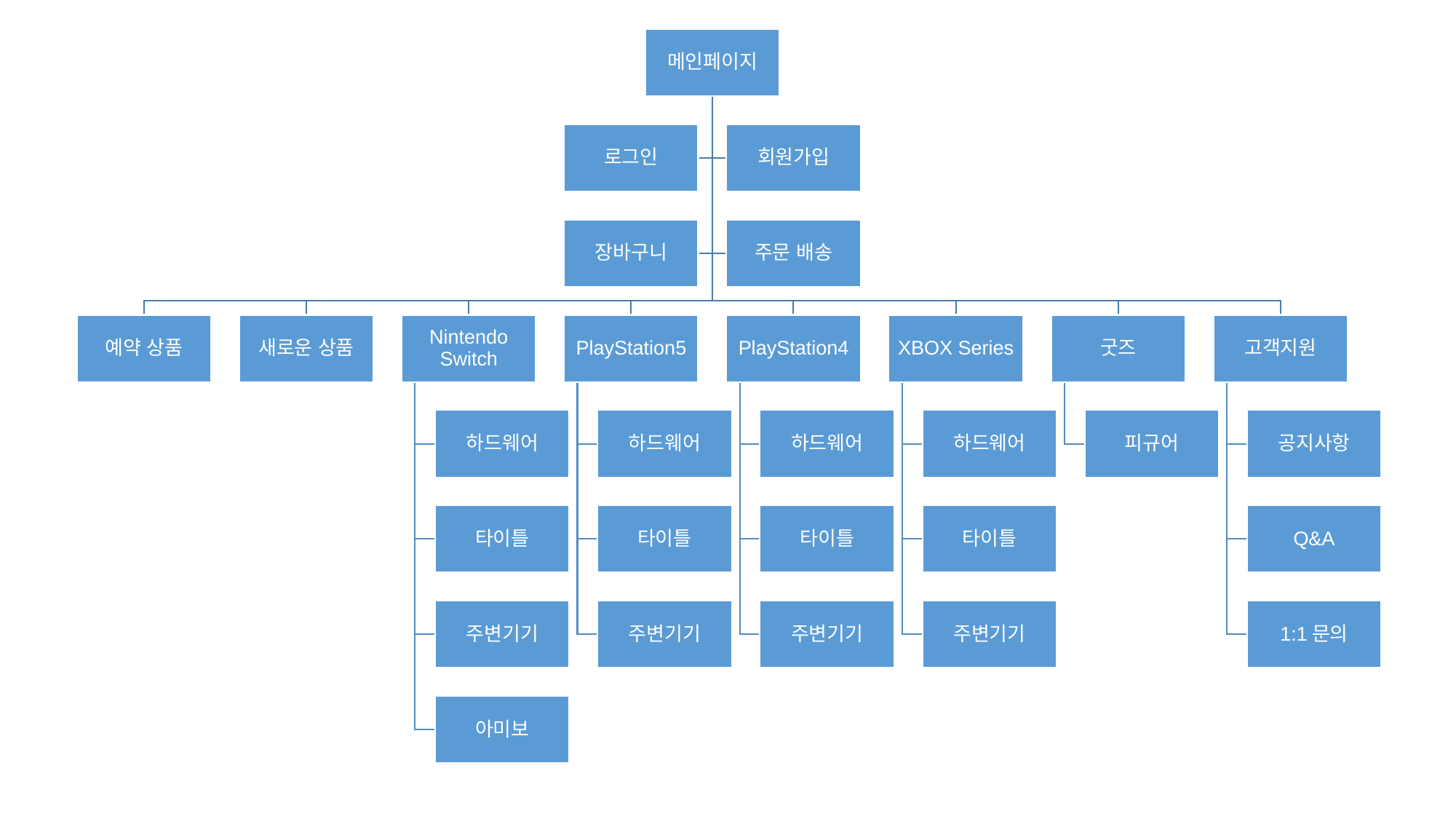

메인페이지
예약 상품
새로운 상품
Nintendo Switch
하드웨어
타이틀
주변기기
아미보
PlayStation5
하드웨어
타이틀
주변기기
PlayStation4
하드웨어
타이틀
주변기기
XBOX Series
하드웨어
타이틀
주변기기
굿즈
피규어
고객지원
공지사항
Q&A
1:1문의
로그인
회원가입
장바구니
주문 배송